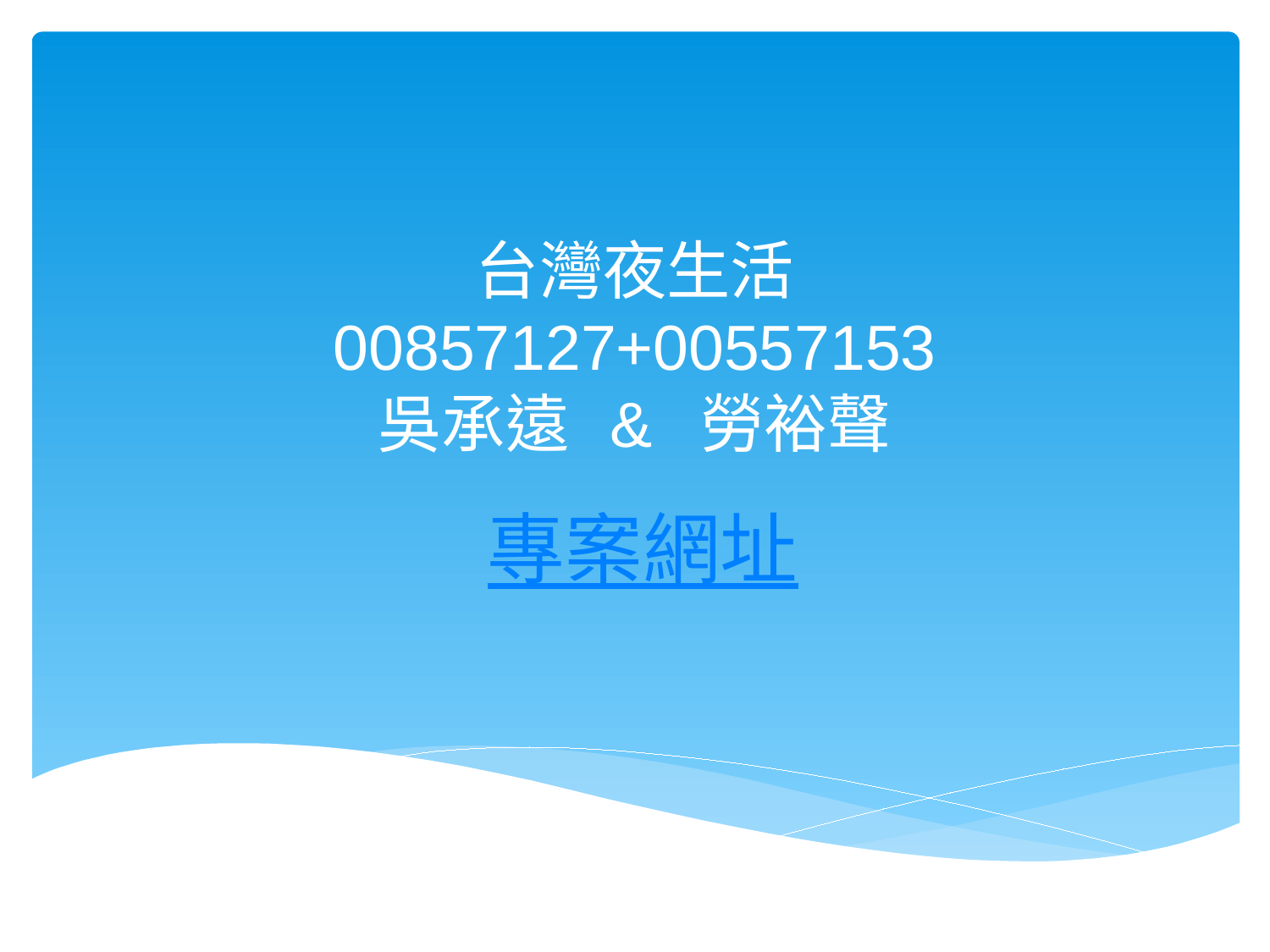

# 台灣夜生活 00857127+00557153 吳承遠  &  勞裕聲
專案網址